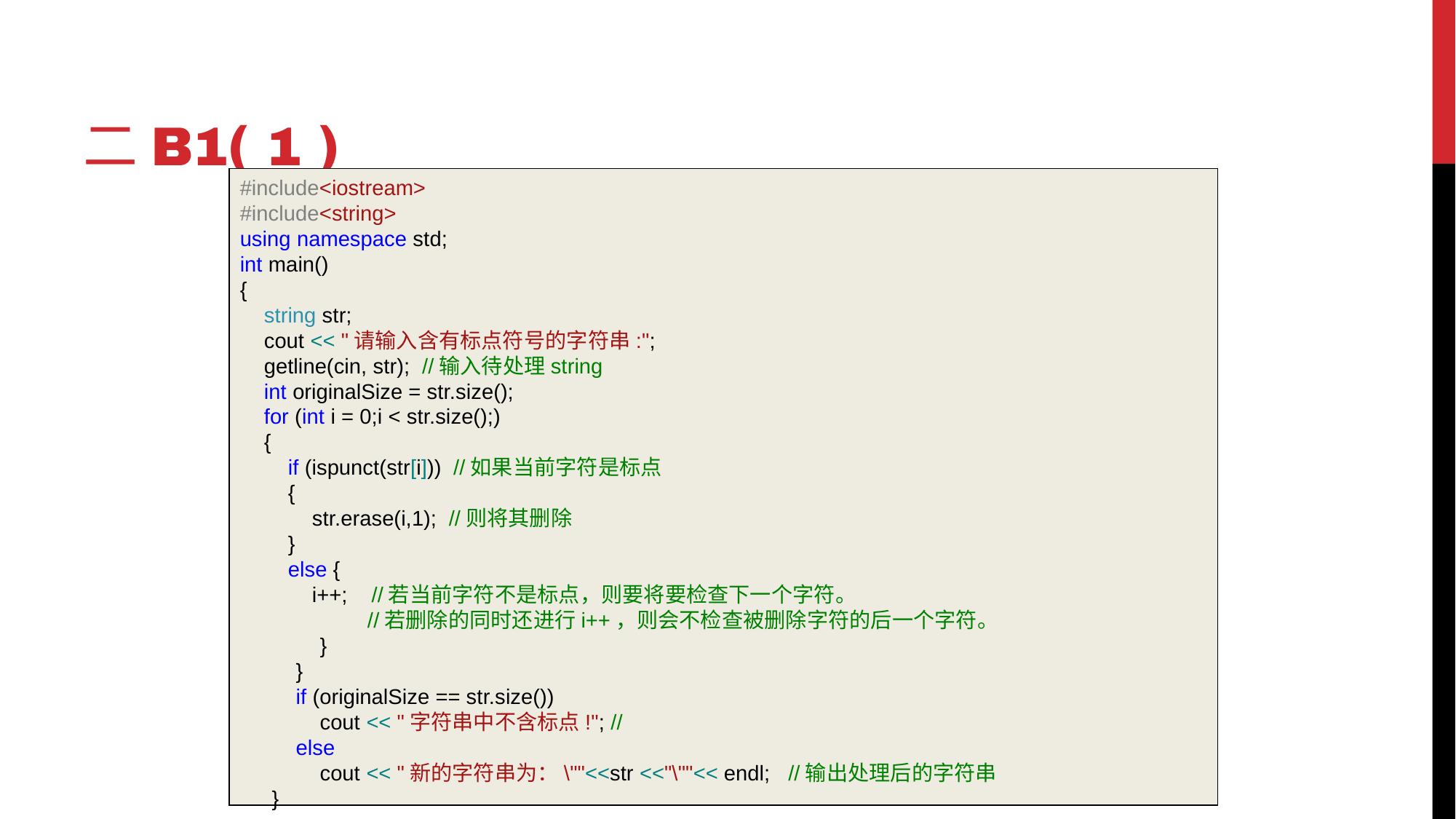

# 二b1( 1 )
#include<iostream>
#include<string>
using namespace std;
int main()
{
    string str;
    cout << "请输入含有标点符号的字符串:";
    getline(cin, str);  //输入待处理string
    int originalSize = str.size();
    for (int i = 0;i < str.size();)
    {
        if (ispunct(str[i]))  //如果当前字符是标点
        {
            str.erase(i,1);  //则将其删除
        }
        else {
            i++;    //若当前字符不是标点，则要将要检查下一个字符。
//若删除的同时还进行i++，则会不检查被删除字符的后一个字符。
        }
    }
    if (originalSize == str.size())
        cout << "字符串中不含标点!"; //
    else
        cout << "新的字符串为：\""<<str <<"\""<< endl;   //输出处理后的字符串
}